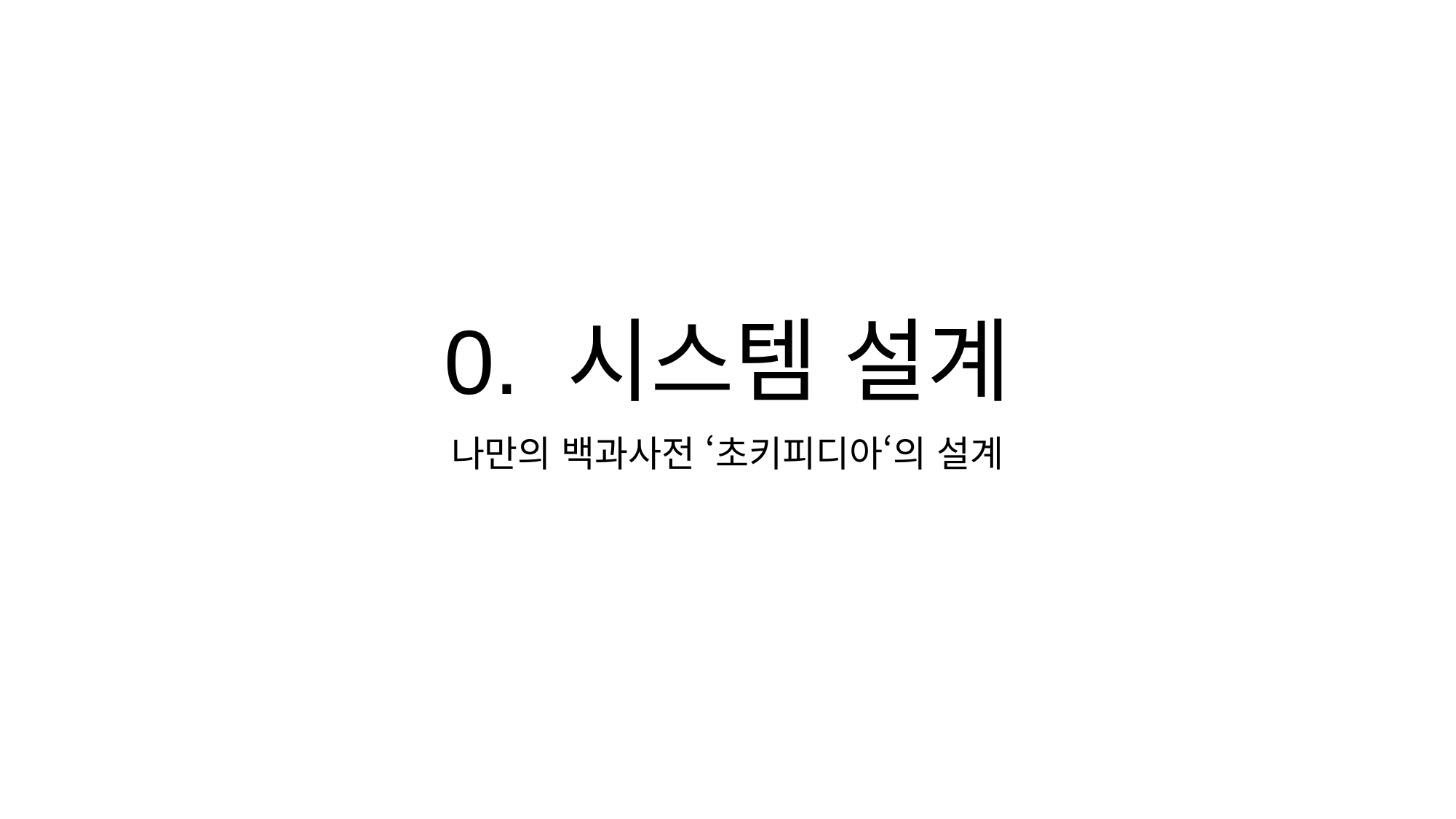

# 0. 시스템 설계
나만의 백과사전 ‘초키피디아‘의 설계